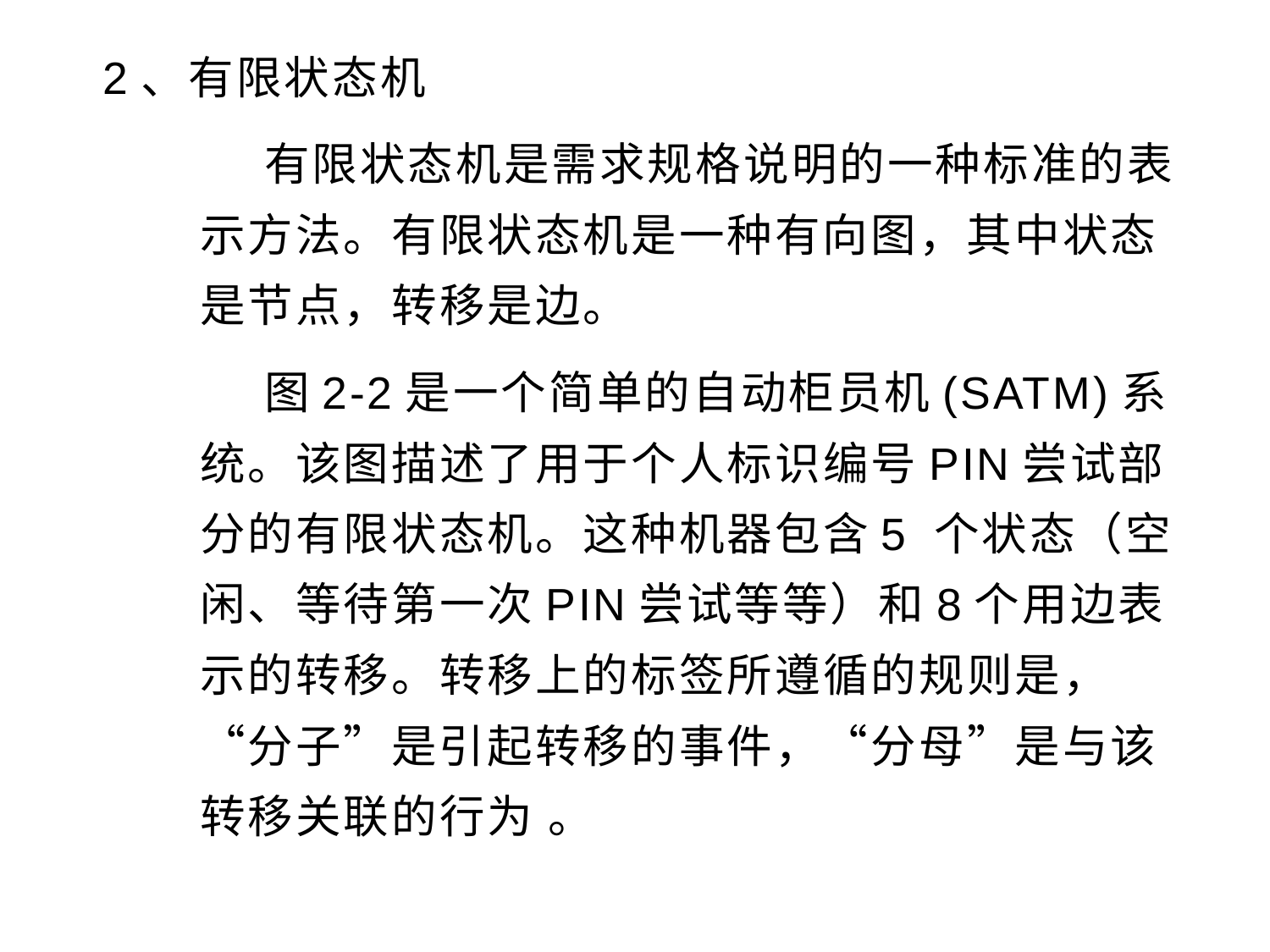

2、有限状态机
             有限状态机是需求规格说明的一种标准的表示方法。有限状态机是一种有向图，其中状态是节点，转移是边。
             图2-2是一个简单的自动柜员机(SATM)系统。该图描述了用于个人标识编号PIN尝试部分的有限状态机。这种机器包含5 个状态（空闲、等待第一次PIN尝试等等）和8个用边表示的转移。转移上的标签所遵循的规则是，“分子”是引起转移的事件，“分母”是与该转移关联的行为 。